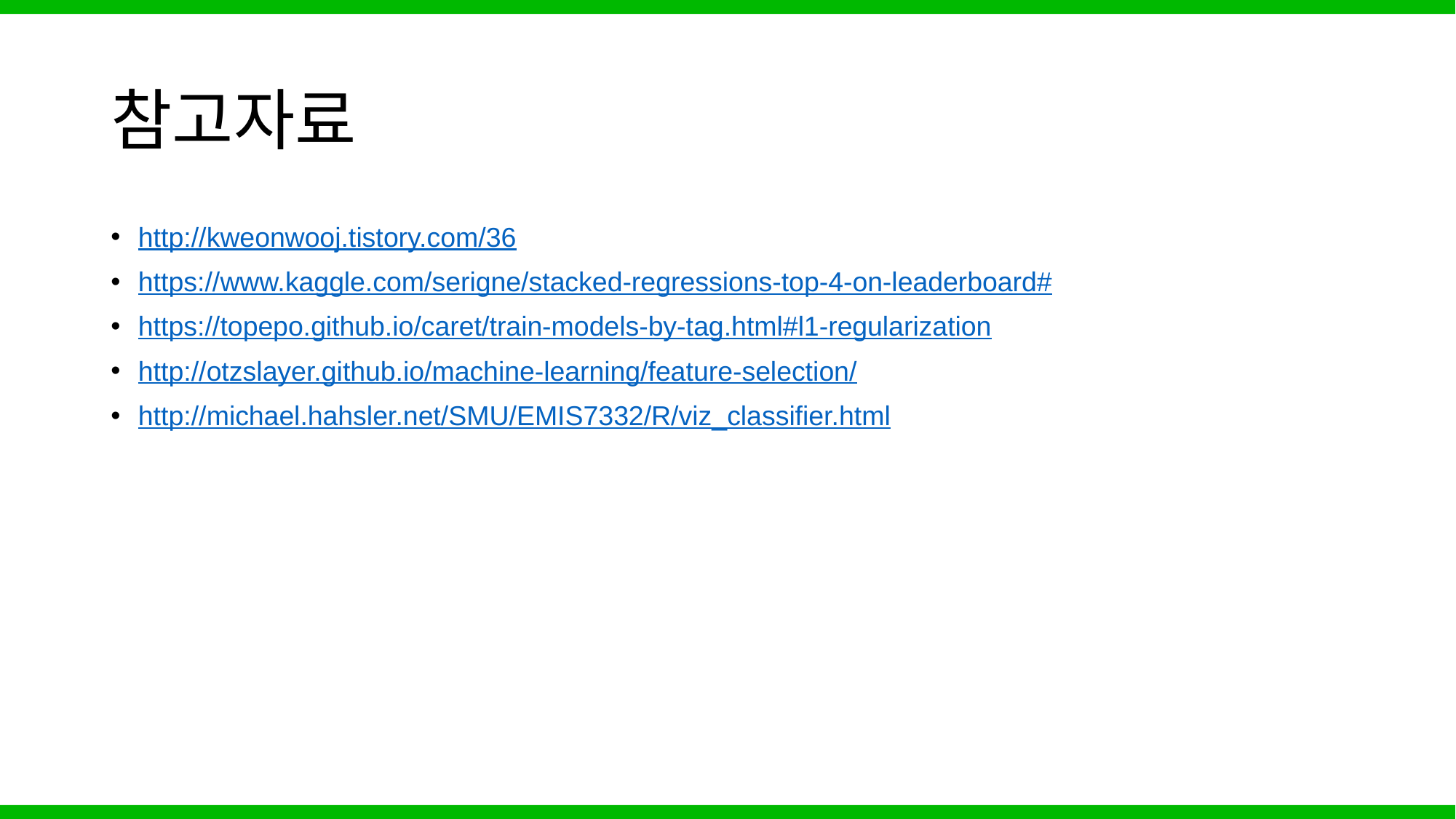

# 참고자료
http://kweonwooj.tistory.com/36
https://www.kaggle.com/serigne/stacked-regressions-top-4-on-leaderboard#
https://topepo.github.io/caret/train-models-by-tag.html#l1-regularization
http://otzslayer.github.io/machine-learning/feature-selection/
http://michael.hahsler.net/SMU/EMIS7332/R/viz_classifier.html